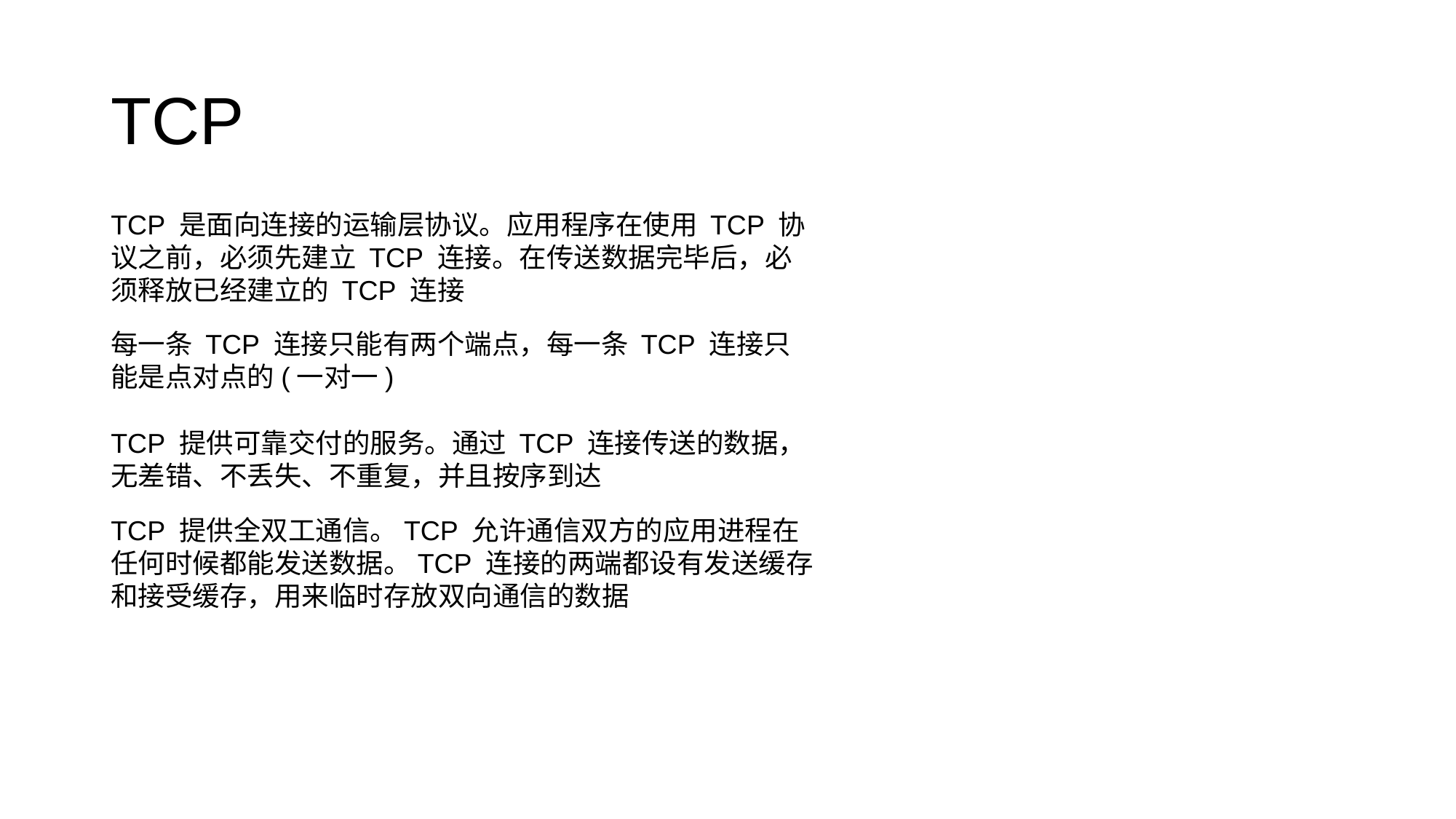

# TCP
TCP 是面向连接的运输层协议。应用程序在使用 TCP 协议之前，必须先建立 TCP 连接。在传送数据完毕后，必须释放已经建立的 TCP 连接
每一条 TCP 连接只能有两个端点，每一条 TCP 连接只能是点对点的(一对一)
TCP 提供可靠交付的服务。通过 TCP 连接传送的数据，无差错、不丢失、不重复，并且按序到达
TCP 提供全双工通信。TCP 允许通信双方的应用进程在任何时候都能发送数据。TCP 连接的两端都设有发送缓存和接受缓存，用来临时存放双向通信的数据